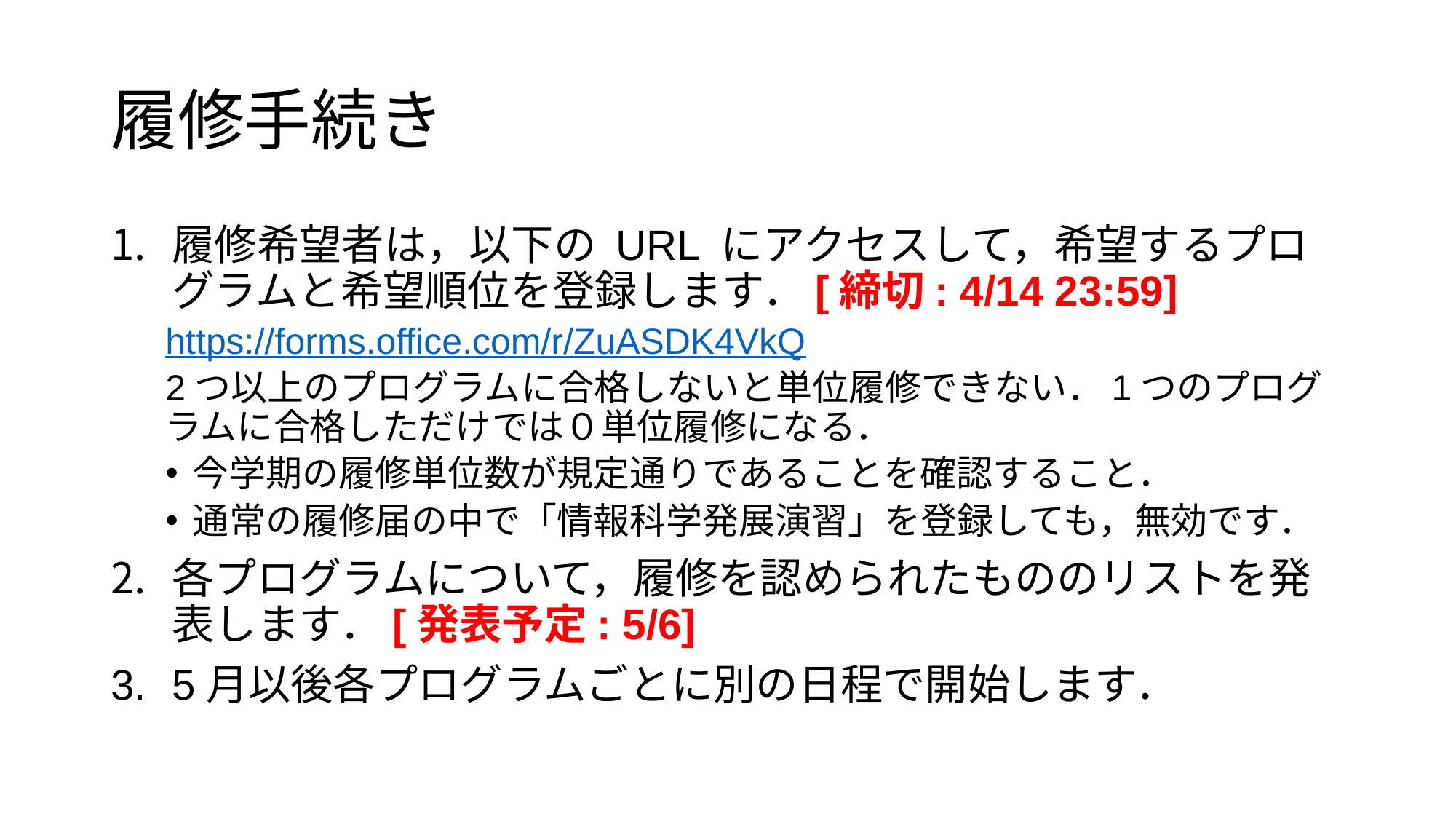

# 履修手続き
履修希望者は，以下の URL にアクセスして，希望するプログラムと希望順位を登録します．[締切: 4/14 23:59]
https://forms.office.com/r/ZuASDK4VkQ
2つ以上のプログラムに合格しないと単位履修できない．1つのプログラムに合格しただけでは０単位履修になる．
今学期の履修単位数が規定通りであることを確認すること．
通常の履修届の中で「情報科学発展演習」を登録しても，無効です．
各プログラムについて，履修を認められたもののリストを発表します．[発表予定: 5/6]
5月以後各プログラムごとに別の日程で開始します．